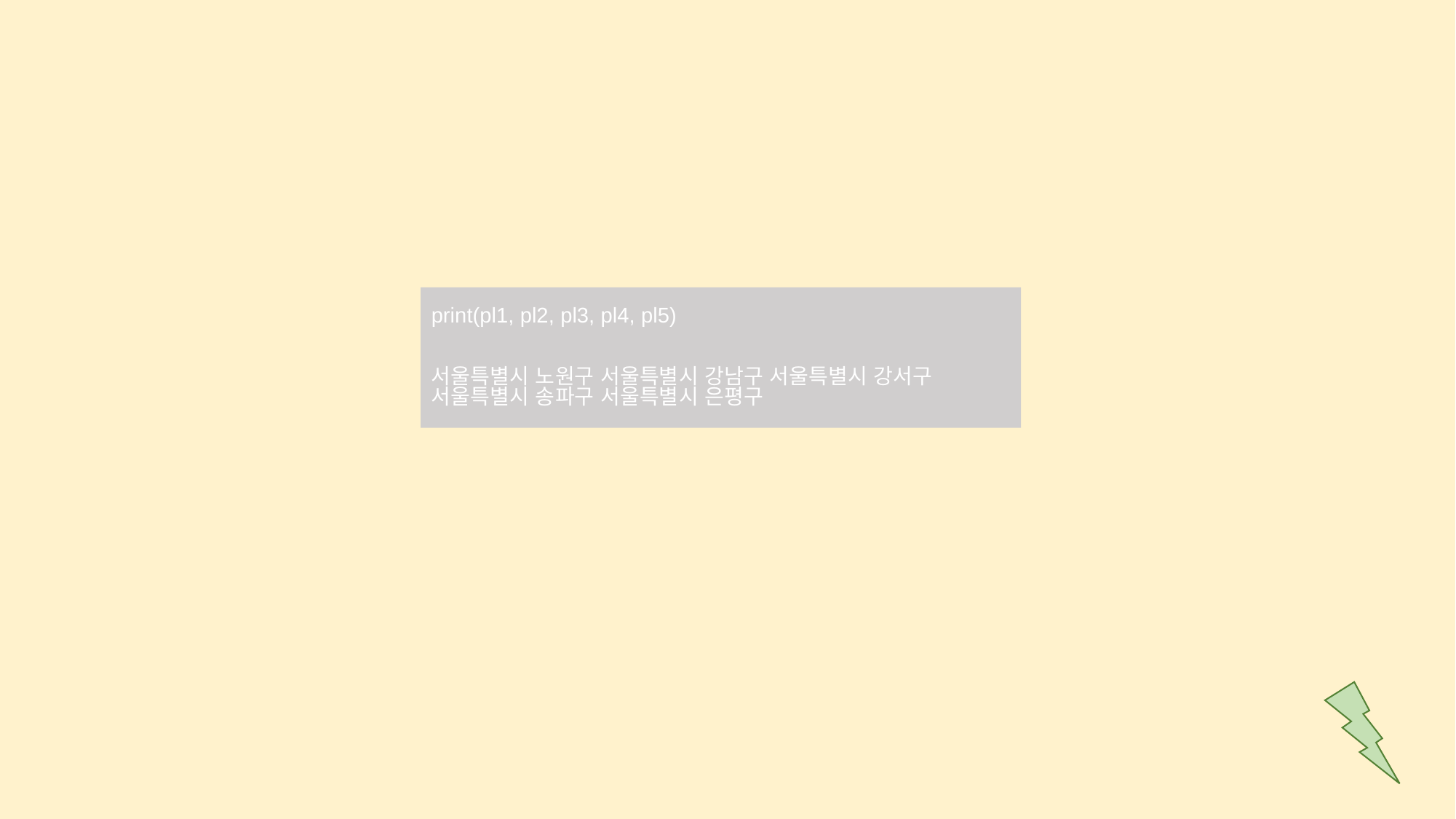

print(pl1, pl2, pl3, pl4, pl5)

서울특별시 노원구 서울특별시 강남구 서울특별시 강서구  서울특별시 송파구 서울특별시 은평구